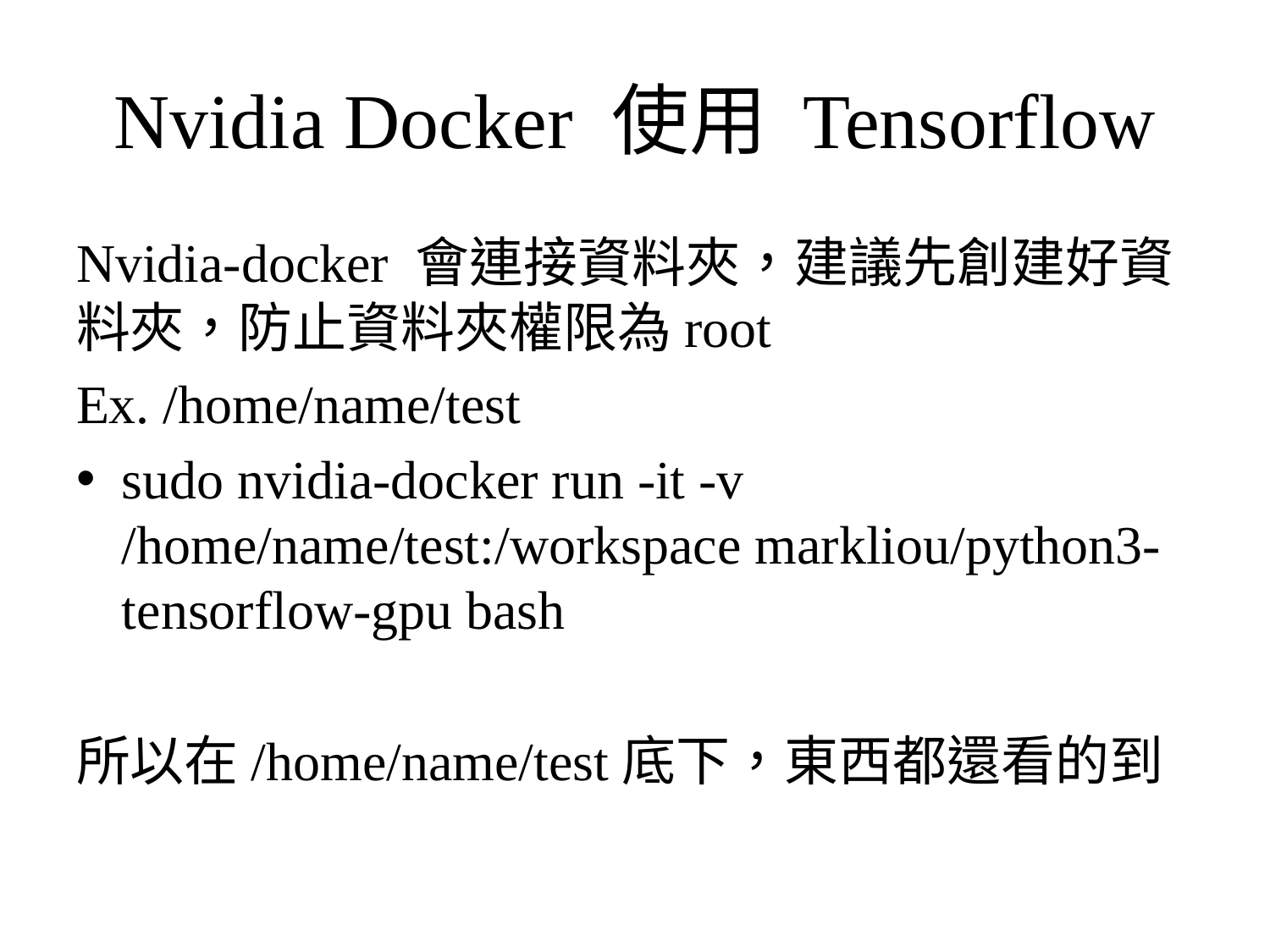

# Nvidia Docker 使用 Tensorflow
Nvidia-docker 會連接資料夾，建議先創建好資料夾，防止資料夾權限為root
Ex. /home/name/test
sudo nvidia-docker run -it -v /home/name/test:/workspace markliou/python3-tensorflow-gpu bash

所以在/home/name/test底下，東西都還看的到